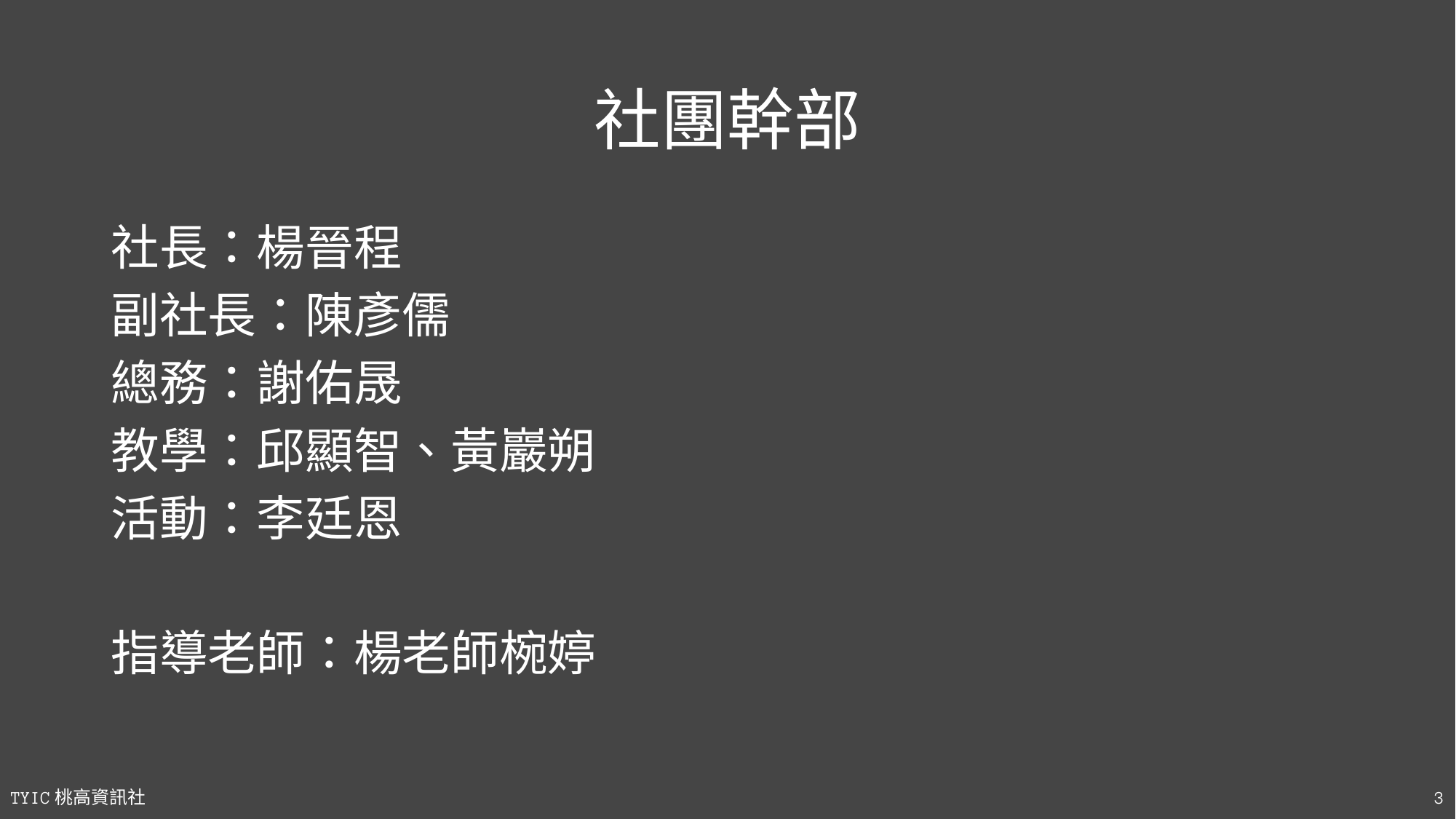

# 社團幹部
社長：楊晉程
副社長：陳彥儒
總務：謝佑晟
教學：邱顯智、黃巖朔
活動：李廷恩

指導老師：楊老師椀婷